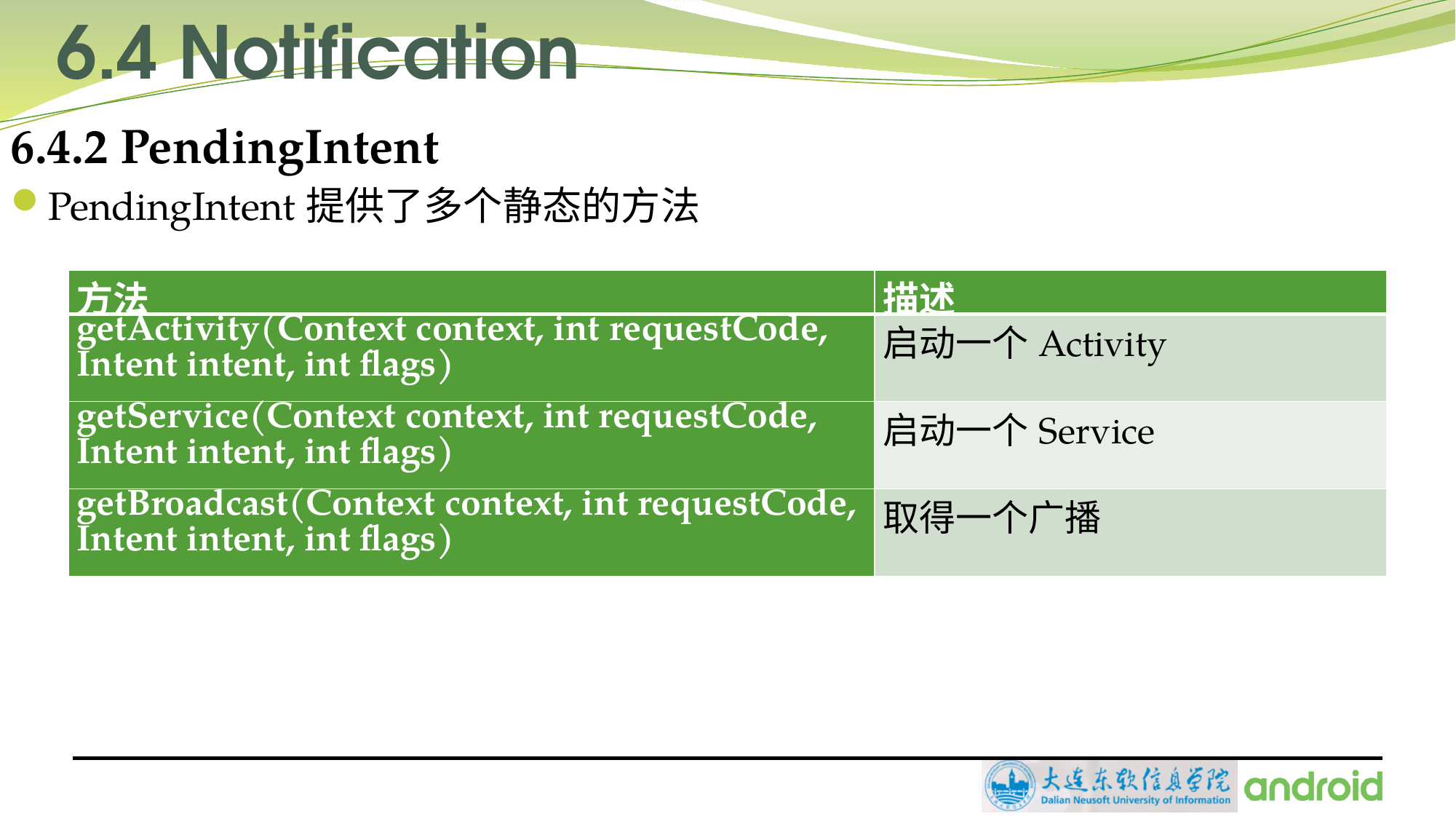

# 6.4 Notification
6.4.2 PendingIntent
PendingIntent提供了多个静态的方法

| 方法 | 描述 |
| --- | --- |
| getActivity(Context context, int requestCode, Intent intent, int flags) | 启动一个Activity |
| getService(Context context, int requestCode, Intent intent, int flags) | 启动一个Service |
| getBroadcast(Context context, int requestCode, Intent intent, int flags) | 取得一个广播 |